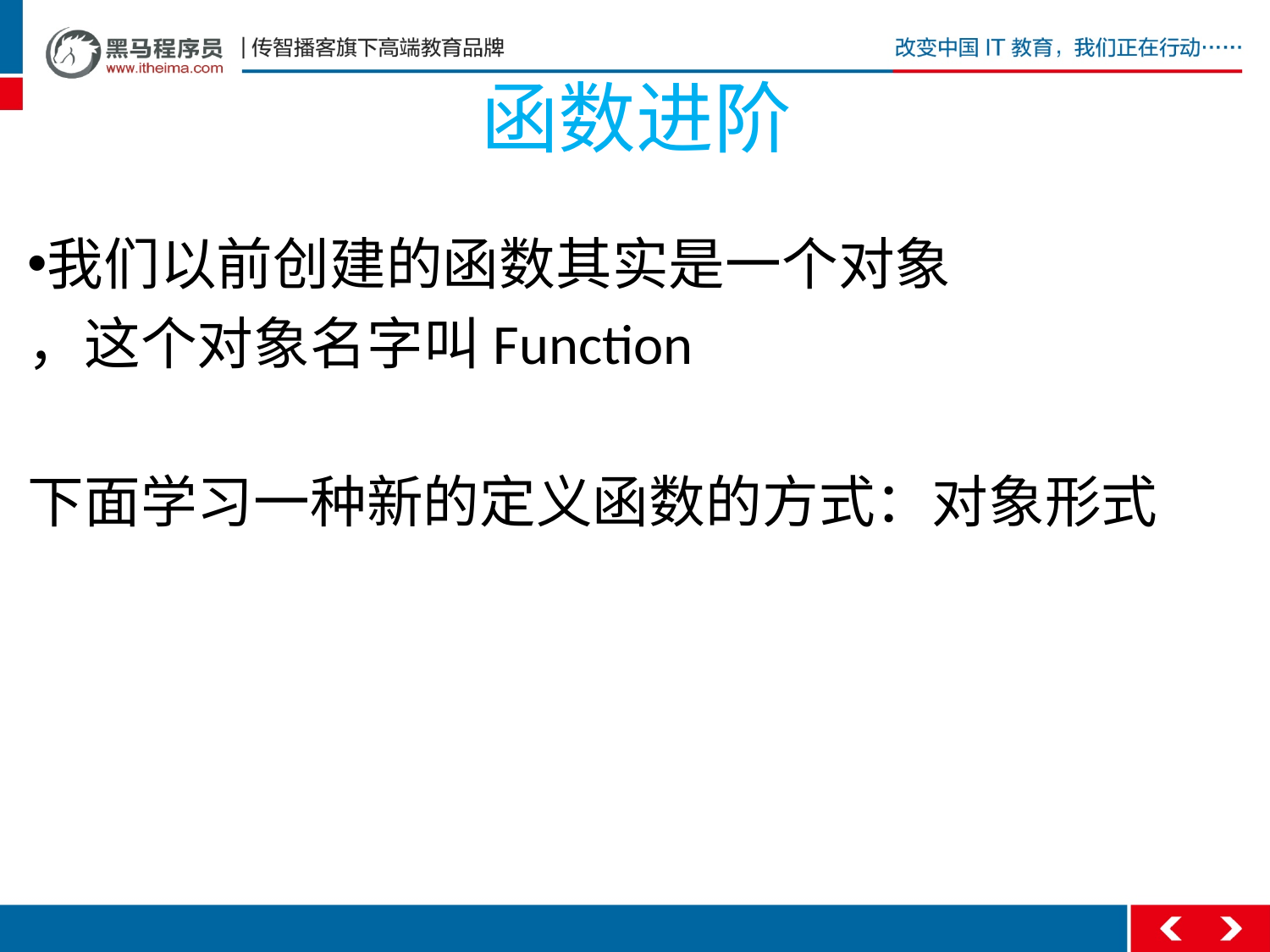

# 函数进阶
我们以前创建的函数其实是一个对象
，这个对象名字叫Function

下面学习一种新的定义函数的方式：对象形式